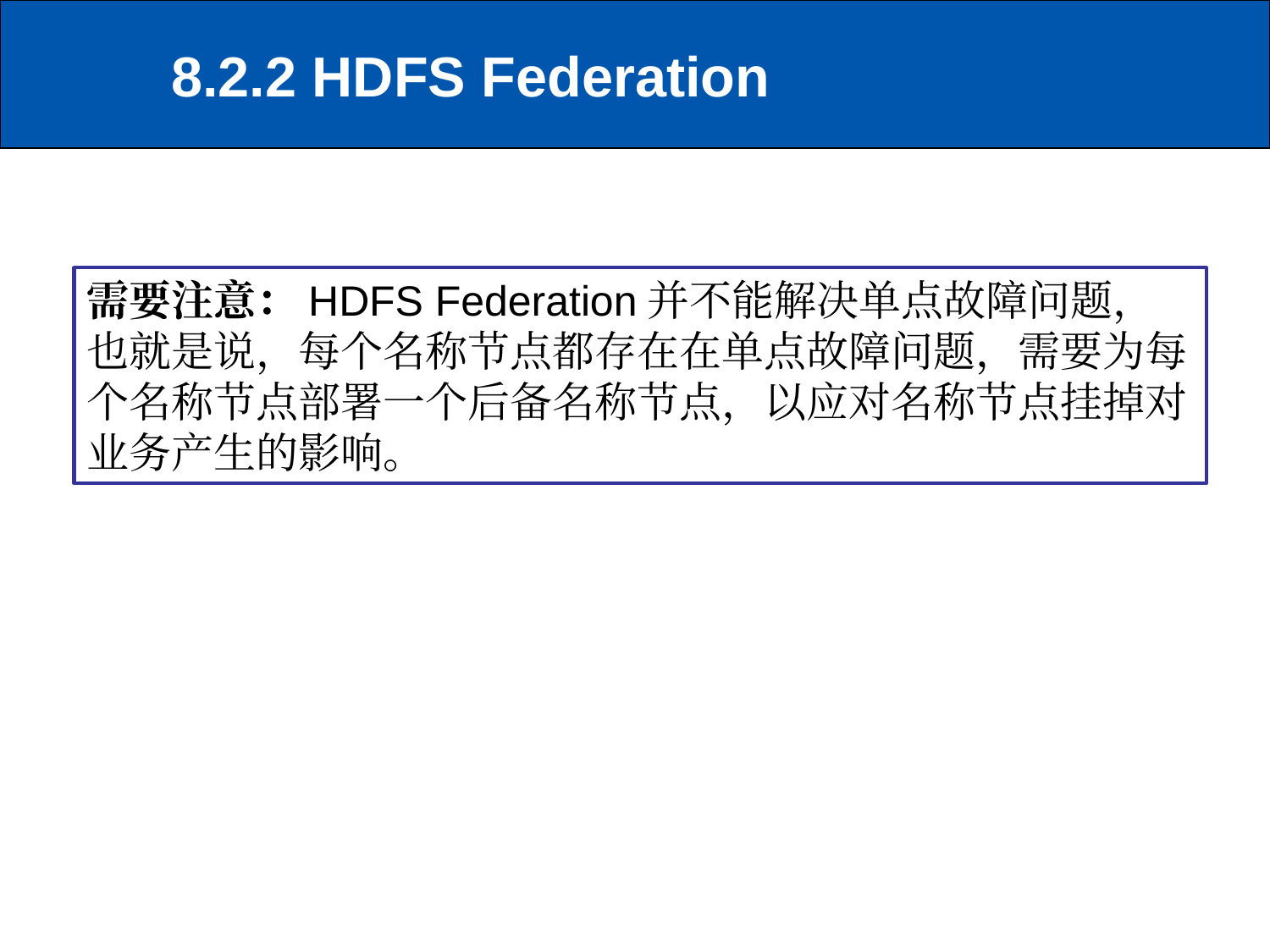

# 8.2.2 HDFS Federation
需要注意：HDFS Federation并不能解决单点故障问题，也就是说，每个名称节点都存在在单点故障问题，需要为每个名称节点部署一个后备名称节点，以应对名称节点挂掉对业务产生的影响。